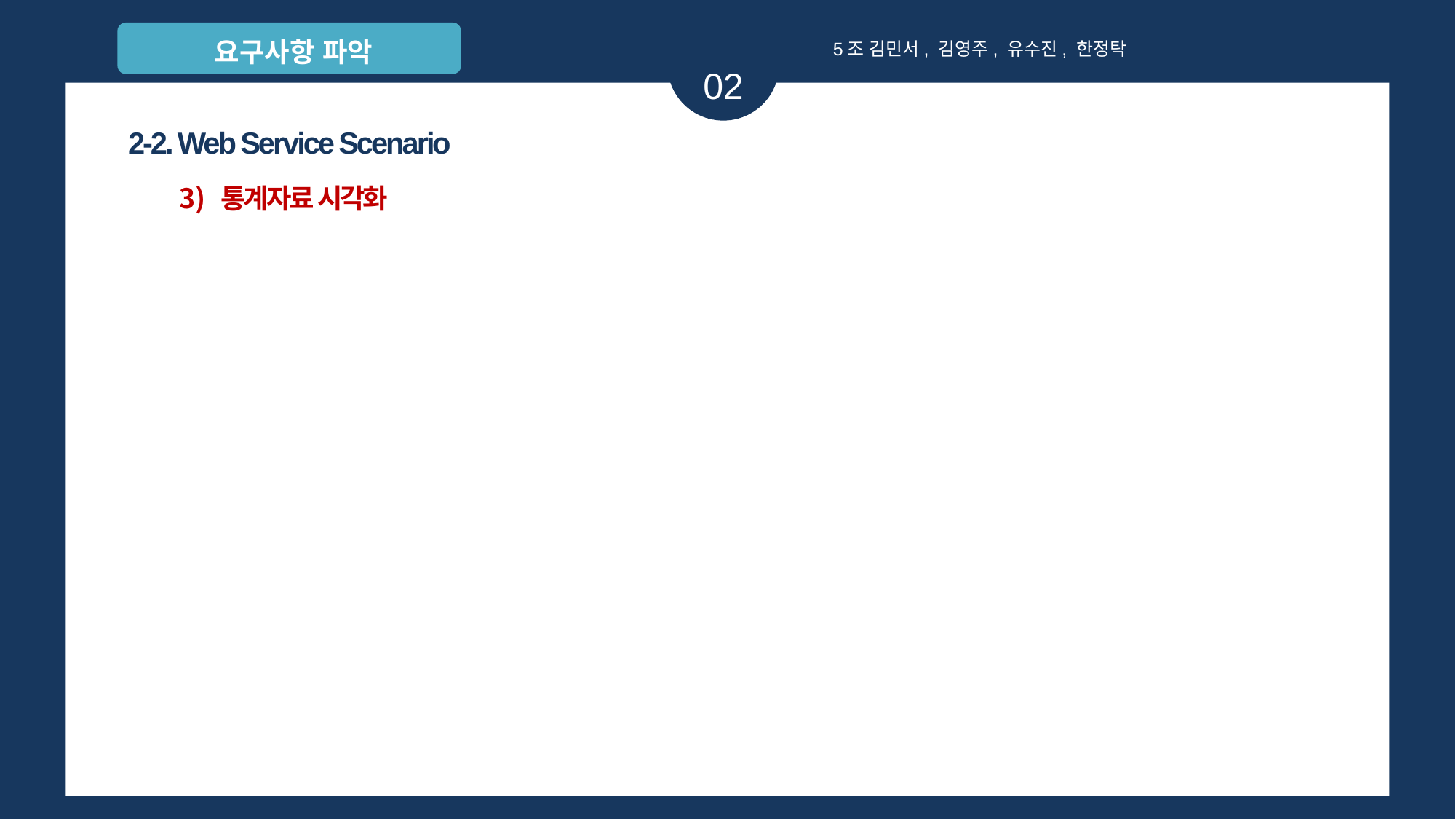

요구사항 파악
분석
5조 김민서, 김영주, 유수진, 한정탁
02

2-2. Web Service Scenario
“민희블로그”는 심플한 피피티를 얻을 수 있는 좋은 블로그 이다.
통계자료 시각화

소제목
내용을 입력하세요

소제목
내용을 입력하세요
http://minheeblog.tistory.com/category/PPT
예)
내용을 입력하세요
내용을 입력하세요
내용을 입력하세요
심플한피피티의 목표
그냥 최대한 단순하게 표현을 하도록 한다.
색은 4가지 이상을 사용하지 않는 것이  바람직하다고 생각한다.